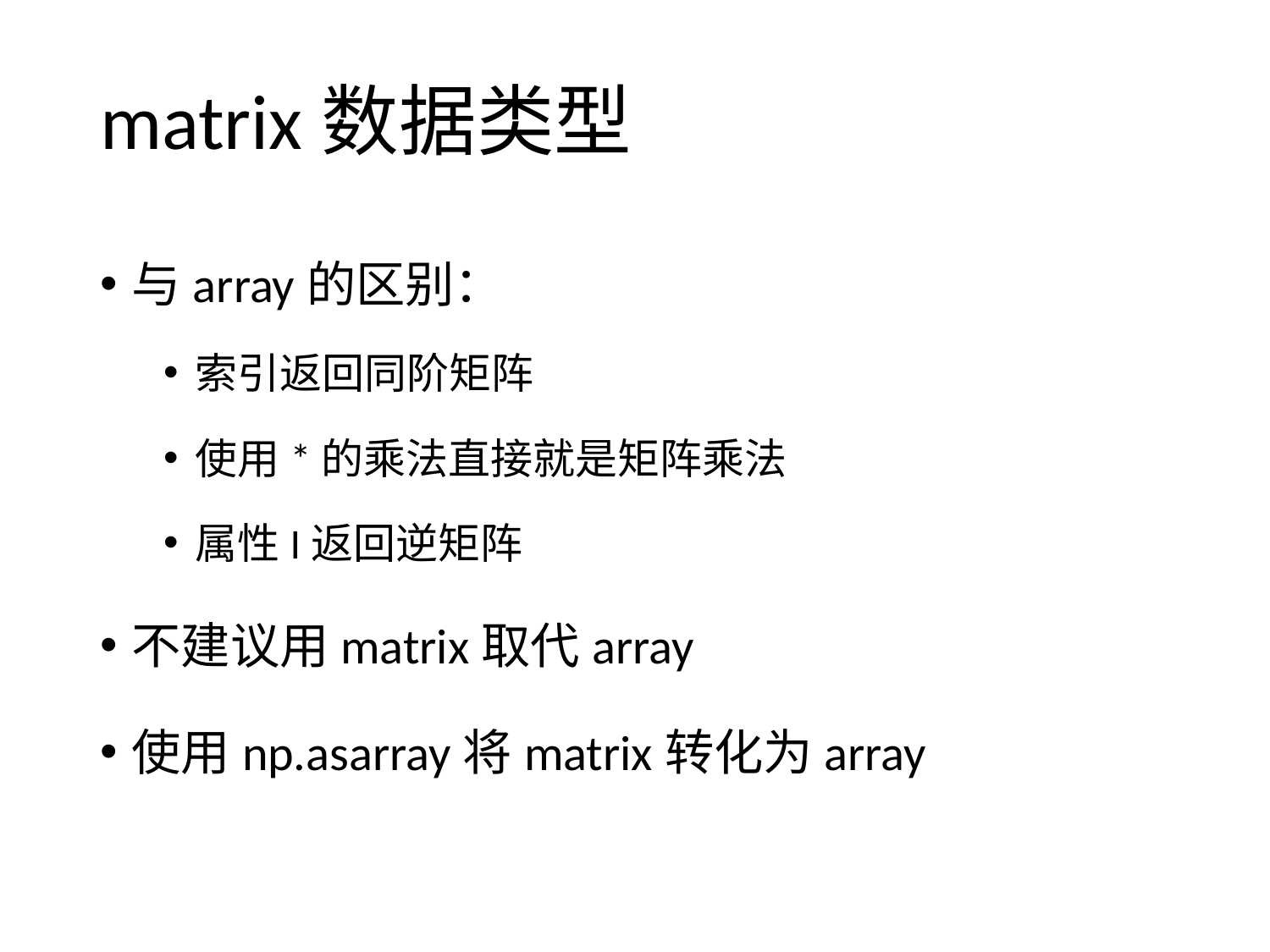

# matrix数据类型
与array的区别：
索引返回同阶矩阵
使用*的乘法直接就是矩阵乘法
属性I返回逆矩阵
不建议用matrix取代array
使用np.asarray将matrix转化为array